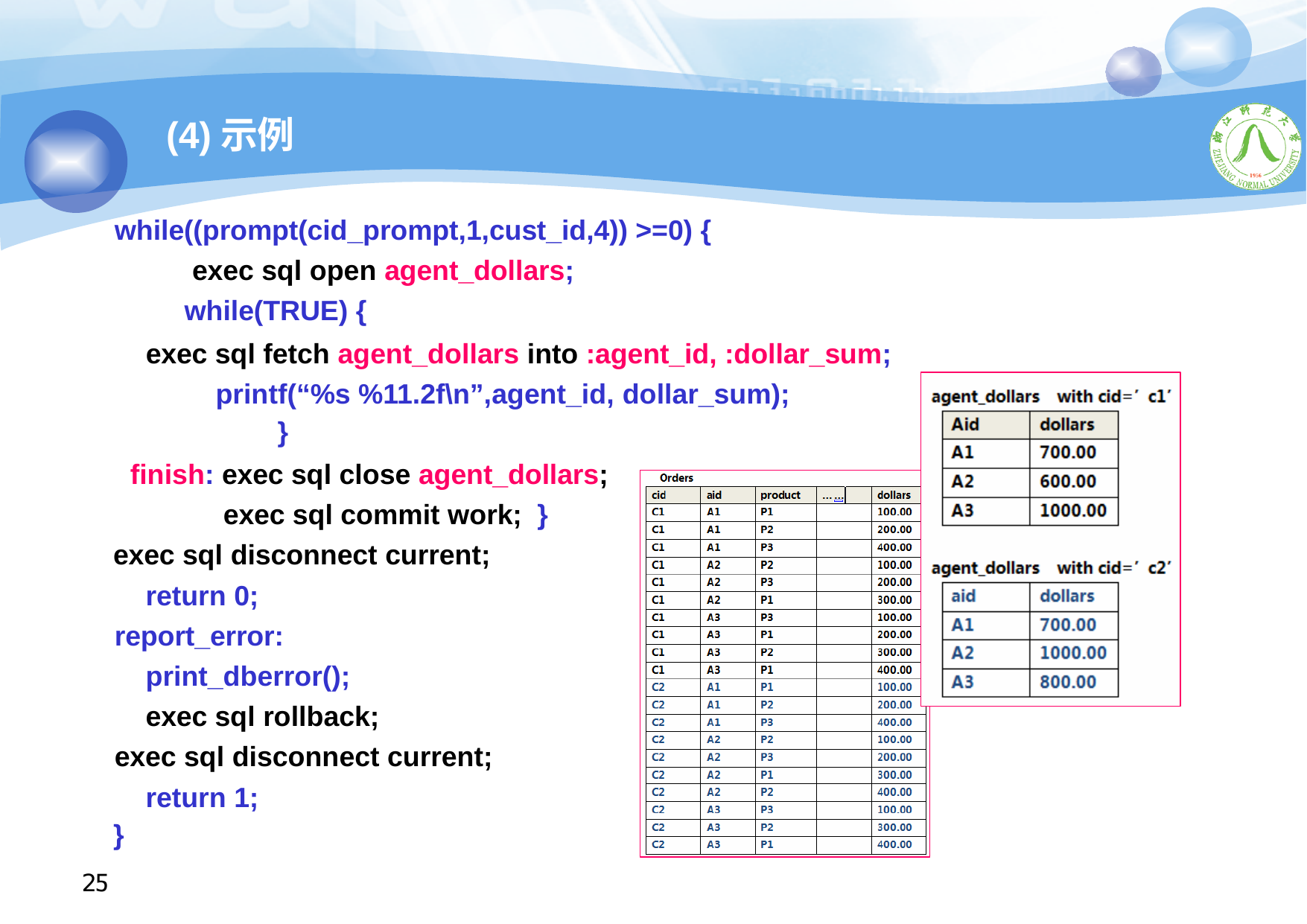

# (4)示例
while((prompt(cid_prompt,1,cust_id,4)) >=0) {  exec sql open agent_dollars;  while(TRUE) {
exec sql fetch agent_dollars into :agent_id, :dollar_sum;  printf(“%s %11.2f\n”,agent_id, dollar_sum);
}
finish: exec sql close agent_dollars;  exec sql commit work; }
exec sql disconnect current;  return 0;
report_error:  print_dberror();  exec sql rollback;
exec sql disconnect current;  return 1;
}

25